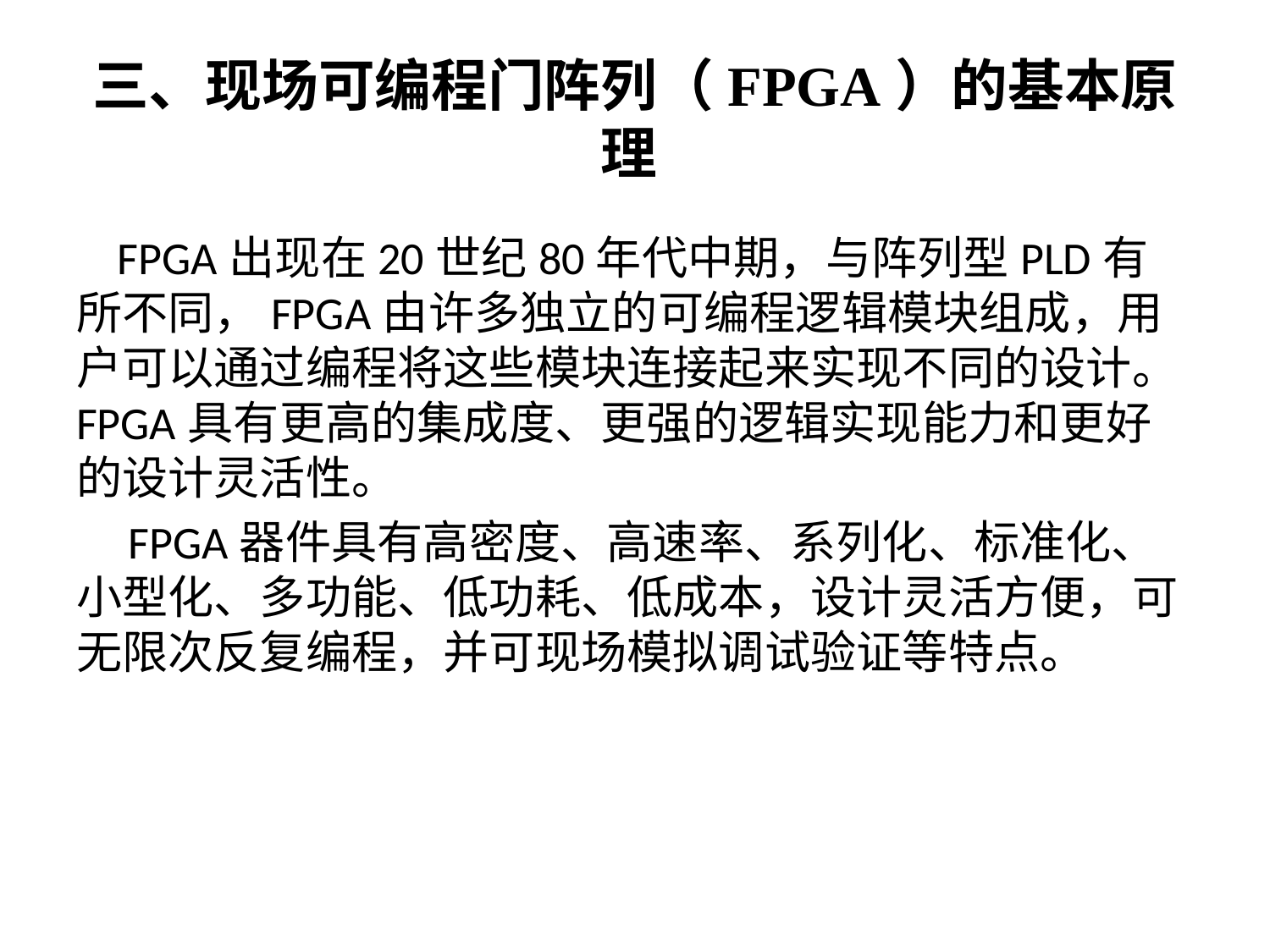

# 三、现场可编程门阵列（FPGA）的基本原理
    FPGA出现在20世纪80年代中期，与阵列型PLD有所不同，FPGA由许多独立的可编程逻辑模块组成，用户可以通过编程将这些模块连接起来实现不同的设计。FPGA具有更高的集成度、更强的逻辑实现能力和更好的设计灵活性。
     FPGA器件具有高密度、高速率、系列化、标准化、小型化、多功能、低功耗、低成本，设计灵活方便，可无限次反复编程，并可现场模拟调试验证等特点。